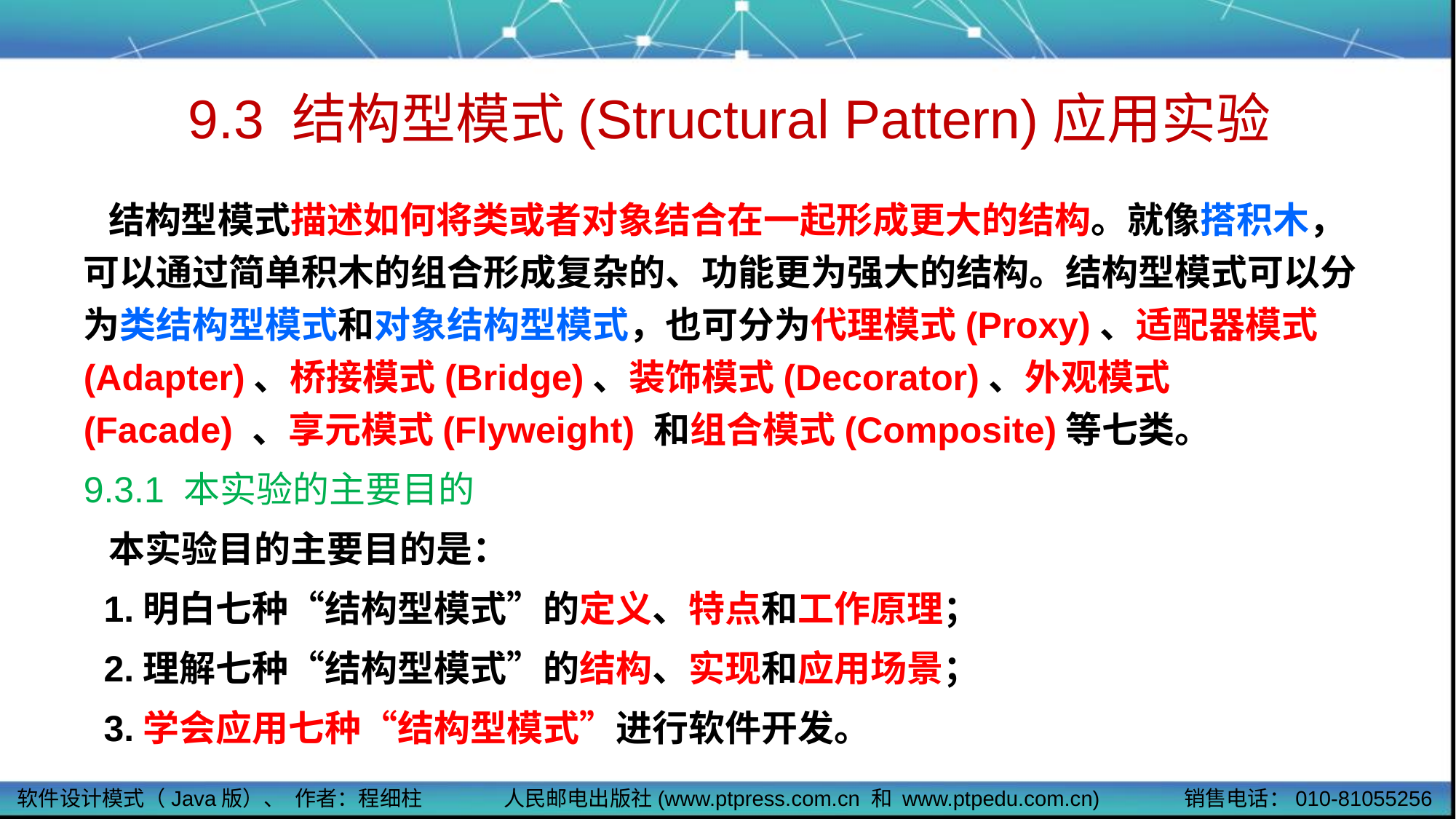

# 9.3 结构型模式(Structural Pattern)应用实验
  结构型模式描述如何将类或者对象结合在一起形成更大的结构。就像搭积木，可以通过简单积木的组合形成复杂的、功能更为强大的结构。结构型模式可以分为类结构型模式和对象结构型模式，也可分为代理模式(Proxy)、适配器模式(Adapter)、桥接模式(Bridge)、装饰模式(Decorator)、外观模式(Facade) 、享元模式(Flyweight) 和组合模式(Composite)等七类。
9.3.1 本实验的主要目的
  本实验目的主要目的是：
  1.明白七种“结构型模式”的定义、特点和工作原理；
  2.理解七种“结构型模式”的结构、实现和应用场景；
  3.学会应用七种“结构型模式”进行软件开发。
软件设计模式（Java版）、  作者：程细柱
人民邮电出版社(www.ptpress.com.cn 和 www.ptpedu.com.cn)
销售电话：010-81055256